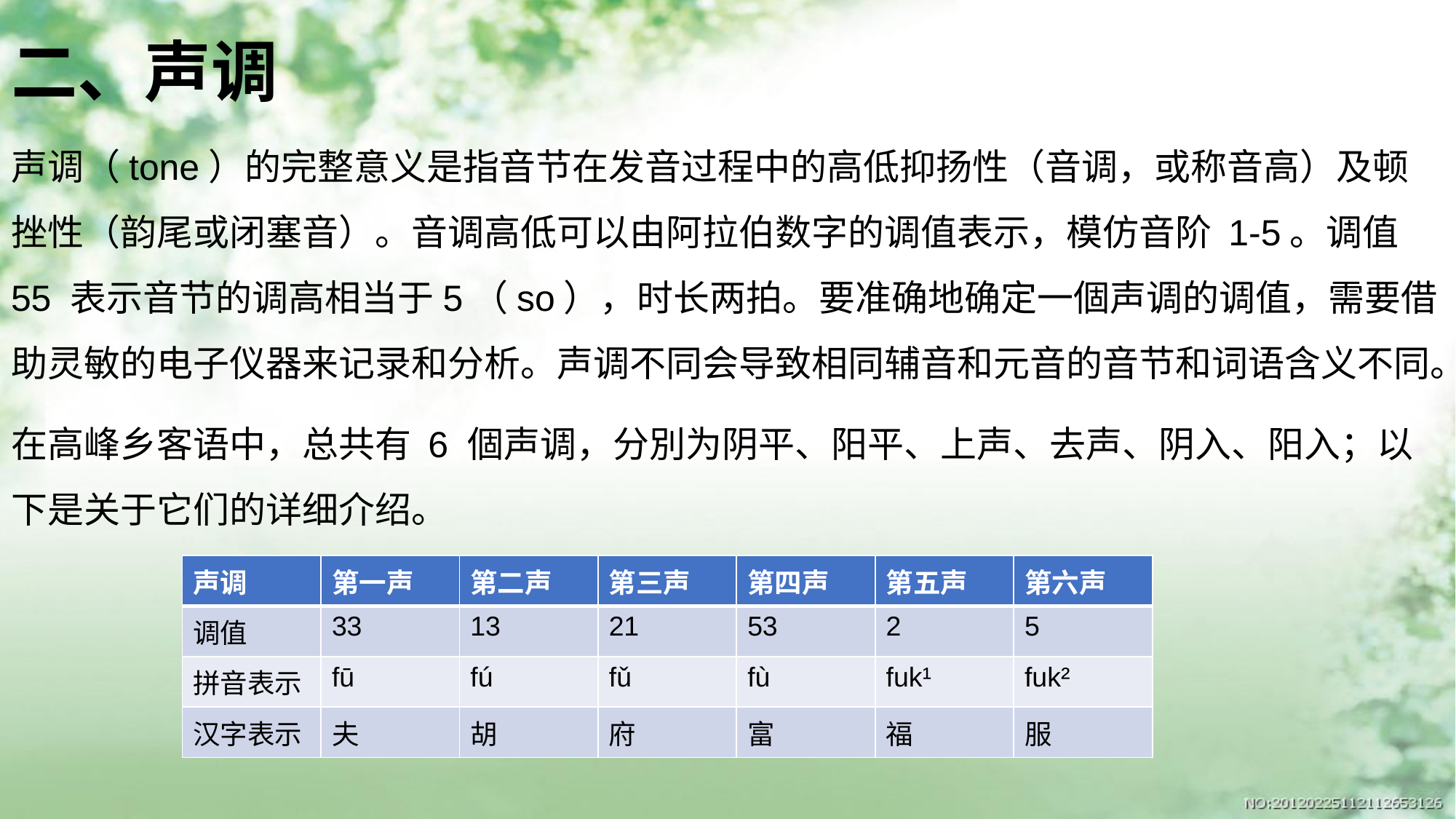

# 二、声调
声调（tone）的完整意义是指音节在发音过程中的高低抑扬性（音调，或称音高）及顿挫性（韵尾或闭塞音）。音调高低可以由阿拉伯数字的调值表示，模仿音阶 1-5。调值 55 表示音节的调高相当于5（so），时长两拍。要准确地确定一個声调的调值，需要借助灵敏的电子仪器来记录和分析。声调不同会导致相同辅音和元音的音节和词语含义不同。
在高峰乡客语中，总共有 6 個声调，分別为阴平、阳平、上声、去声、阴入、阳入；以下是关于它们的详细介绍。

| 声调 | 第一声 | 第二声 | 第三声 | 第四声 | 第五声 | 第六声 |
| --- | --- | --- | --- | --- | --- | --- |
| 调值 | 33 | 13 | 21 | 53 | 2 | 5 |
| 拼音表示 | fū | fú | fǔ | fù | fuk¹ | fuk² |
| 汉字表示 | 夫 | 胡 | 府 | 富 | 福 | 服 |